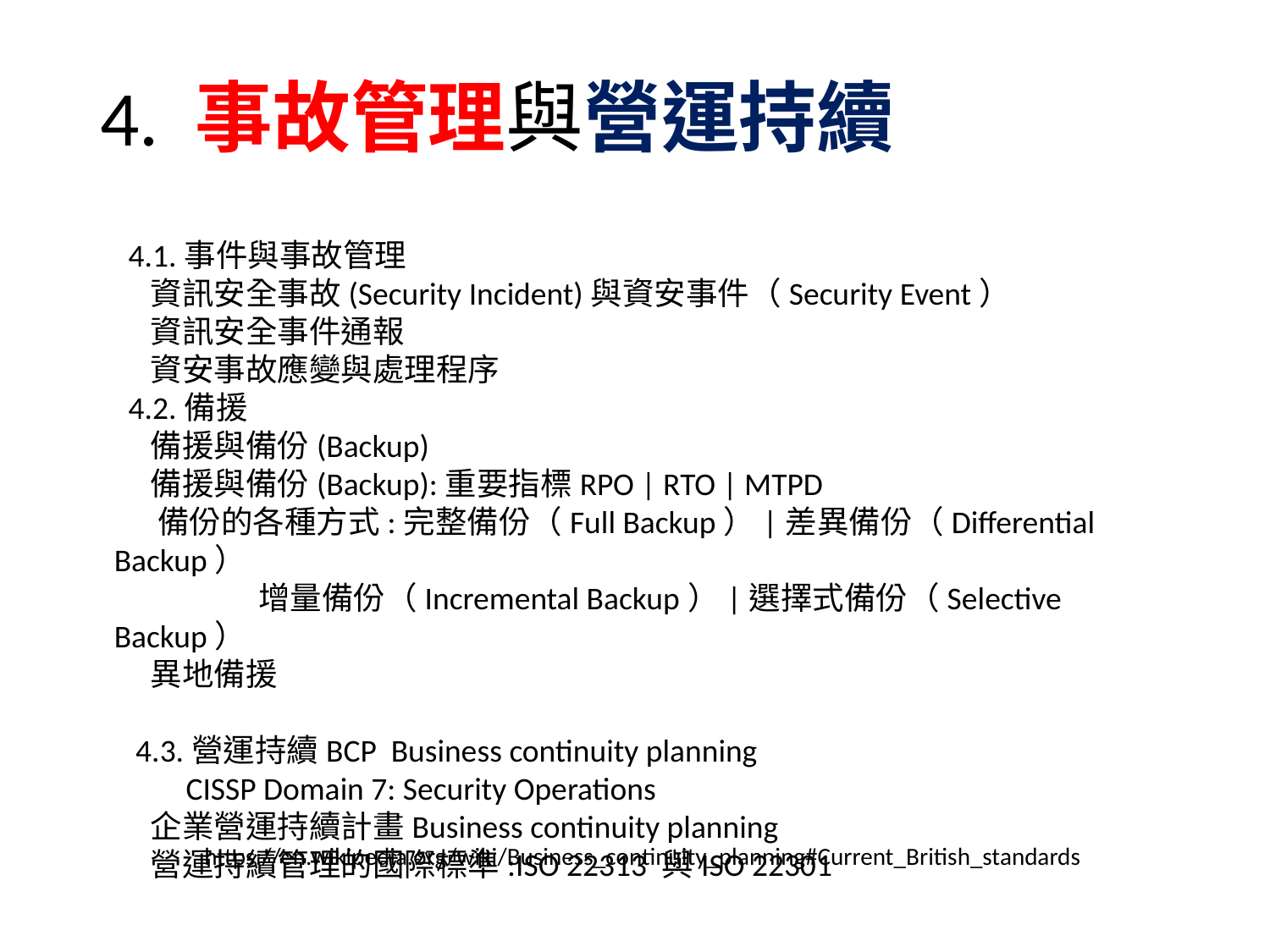

# 4. 事故管理與營運持續

  4.1.事件與事故管理
    資訊安全事故(Security Incident)與資安事件（Security Event）
    資訊安全事件通報
    資安事故應變與處理程序
  4.2.備援
    備援與備份(Backup)
    備援與備份(Backup):重要指標RPO | RTO | MTPD
     備份的各種方式:完整備份（Full Backup）|差異備份（Differential Backup）
                   增量備份（Incremental Backup）|選擇式備份（Selective Backup）
    異地備援

   4.3.營運持續BCP  Business continuity planning
          CISSP Domain 7: Security Operations
    企業營運持續計畫Business continuity planning
    營運持續管理的國際標準:ISO 22313 與ISO 22301
https://en.wikipedia.org/wiki/Business_continuity_planning#Current_British_standards